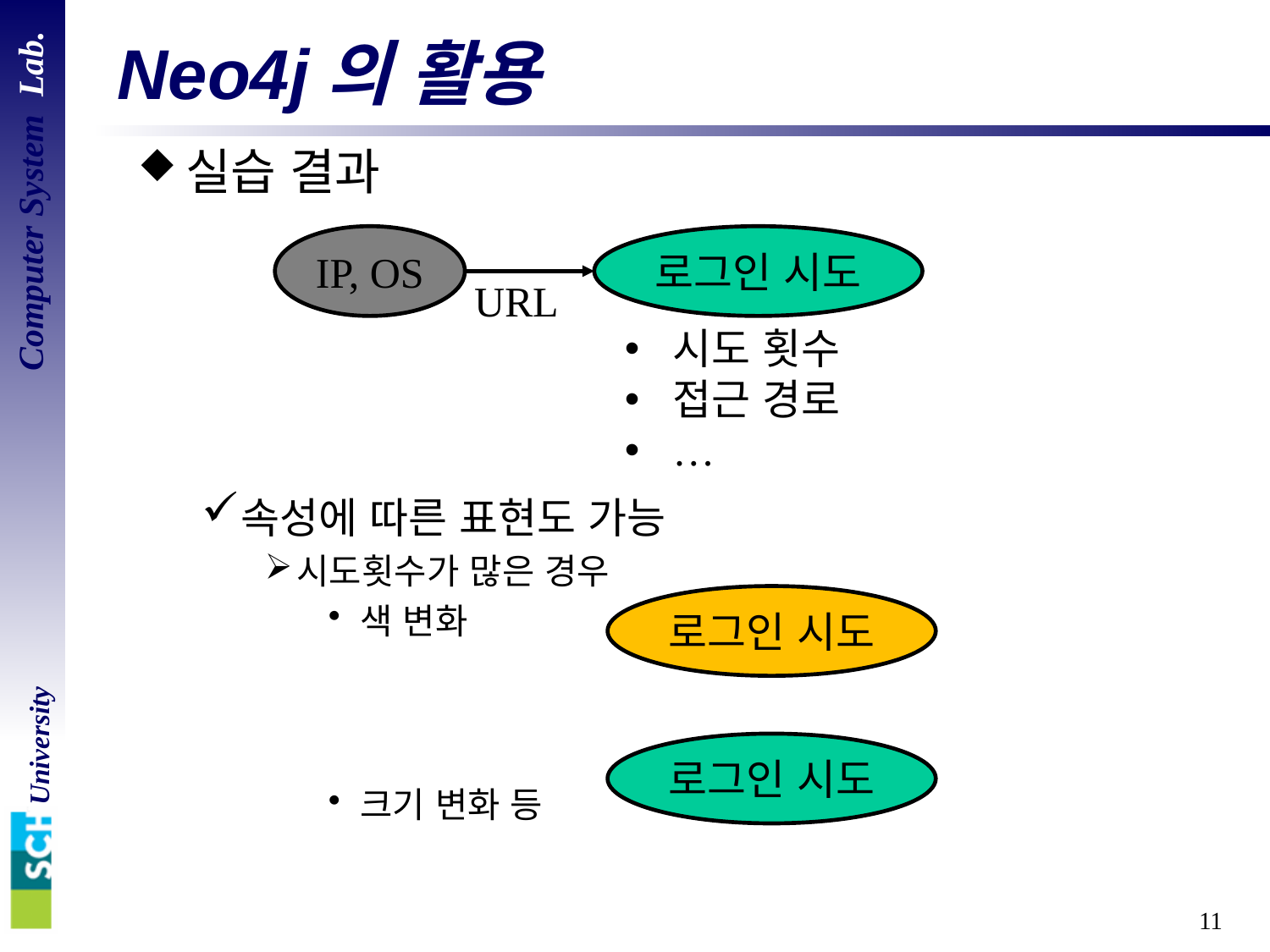

# Neo4j의 활용
실습 결과

속성에 따른 표현도 가능
시도횟수가 많은 경우
색 변화

크기 변화 등

IP, OS
로그인 시도
URL
시도 횟수
접근 경로
…

로그인 시도
로그인 시도